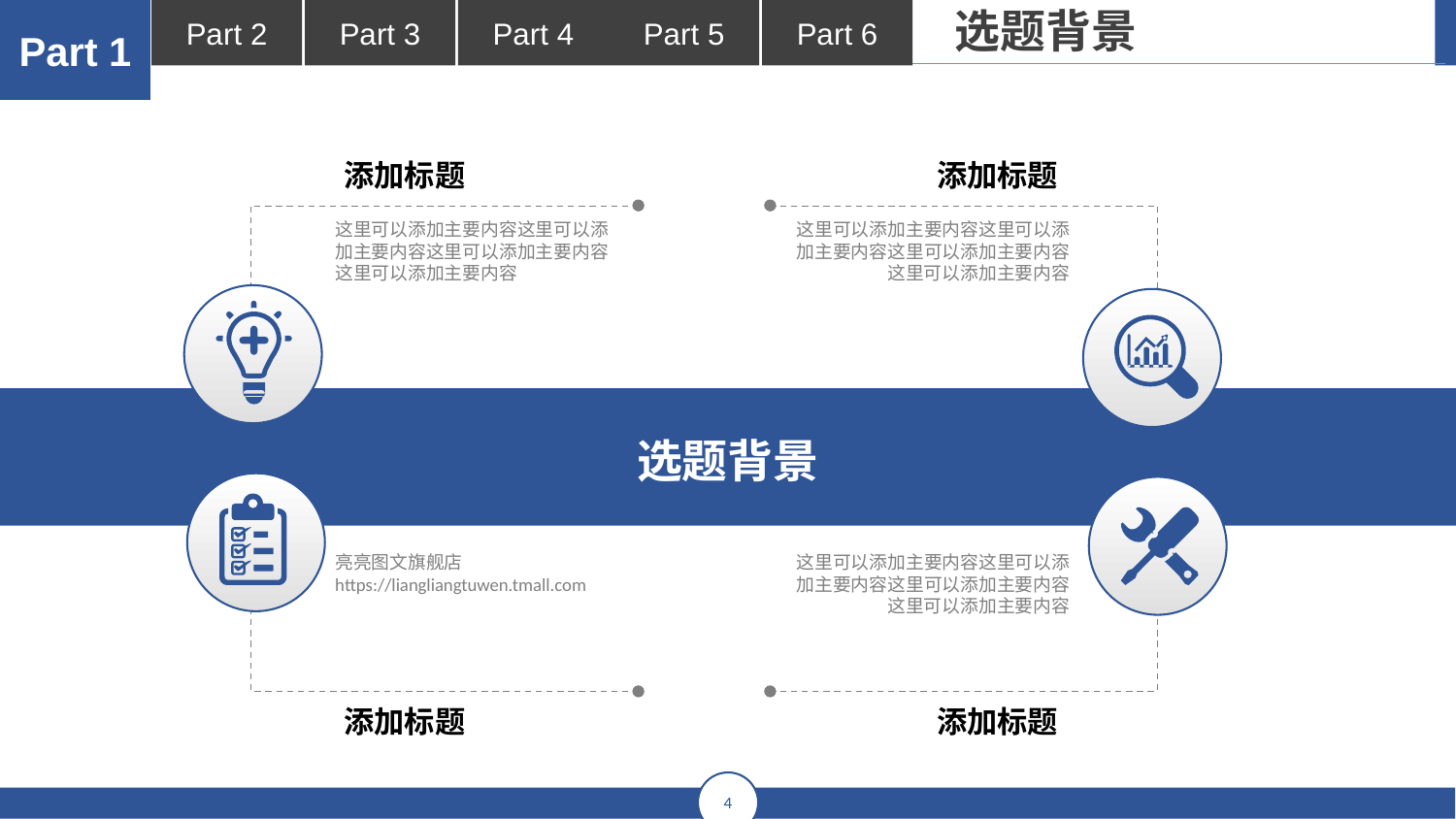

选题背景
添加标题
添加标题

这里可以添加主要内容这里可以添加主要内容这里可以添加主要内容这里可以添加主要内容
这里可以添加主要内容这里可以添加主要内容这里可以添加主要内容这里可以添加主要内容

选题背景

亮亮图文旗舰店
https://liangliangtuwen.tmall.com
这里可以添加主要内容这里可以添加主要内容这里可以添加主要内容这里可以添加主要内容

添加标题
添加标题
延时符